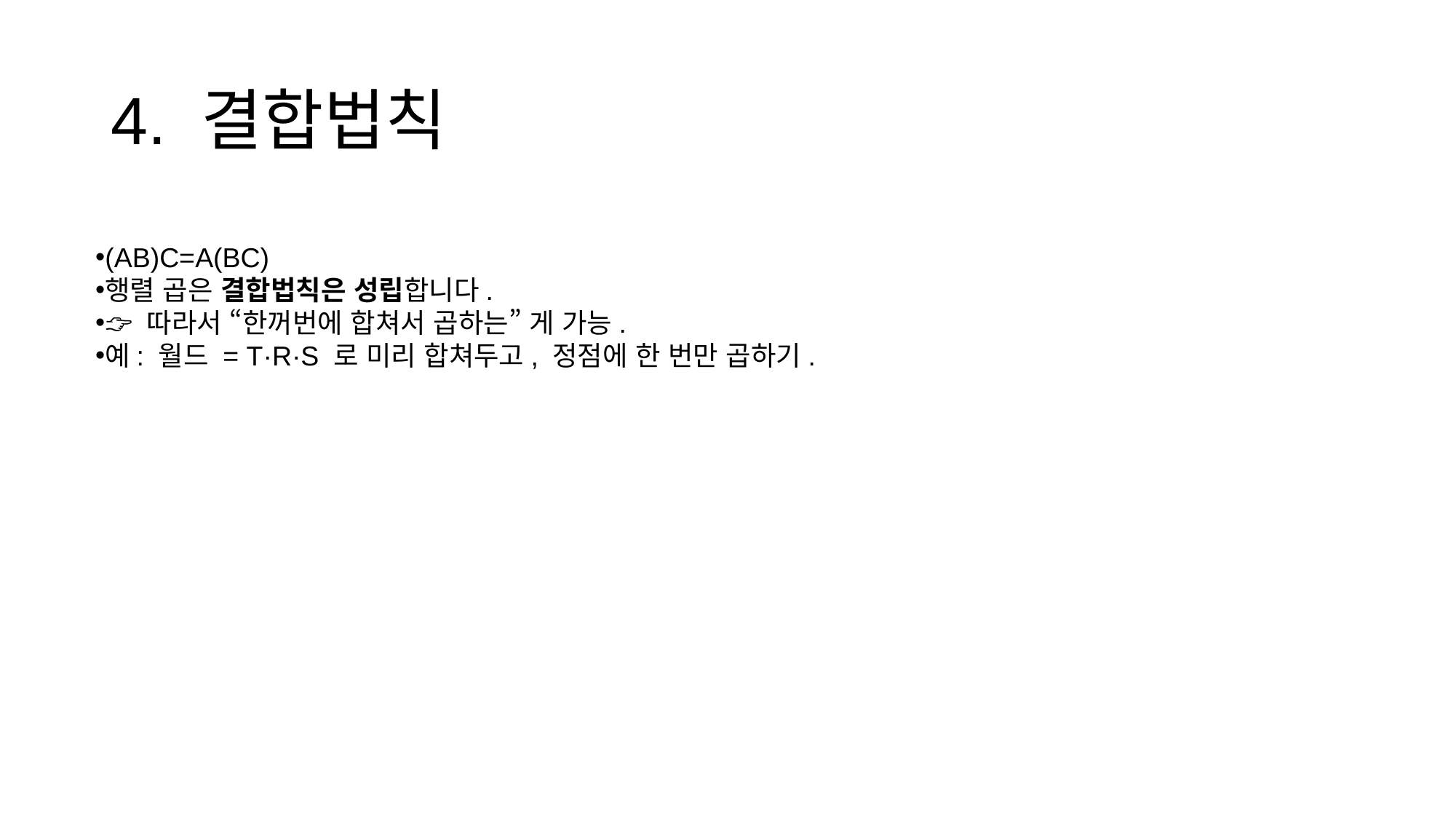

# 4. 결합법칙
(AB)C=A(BC)
행렬 곱은 결합법칙은 성립합니다.
👉 따라서 “한꺼번에 합쳐서 곱하는” 게 가능.
예: 월드 = T·R·S 로 미리 합쳐두고, 정점에 한 번만 곱하기.